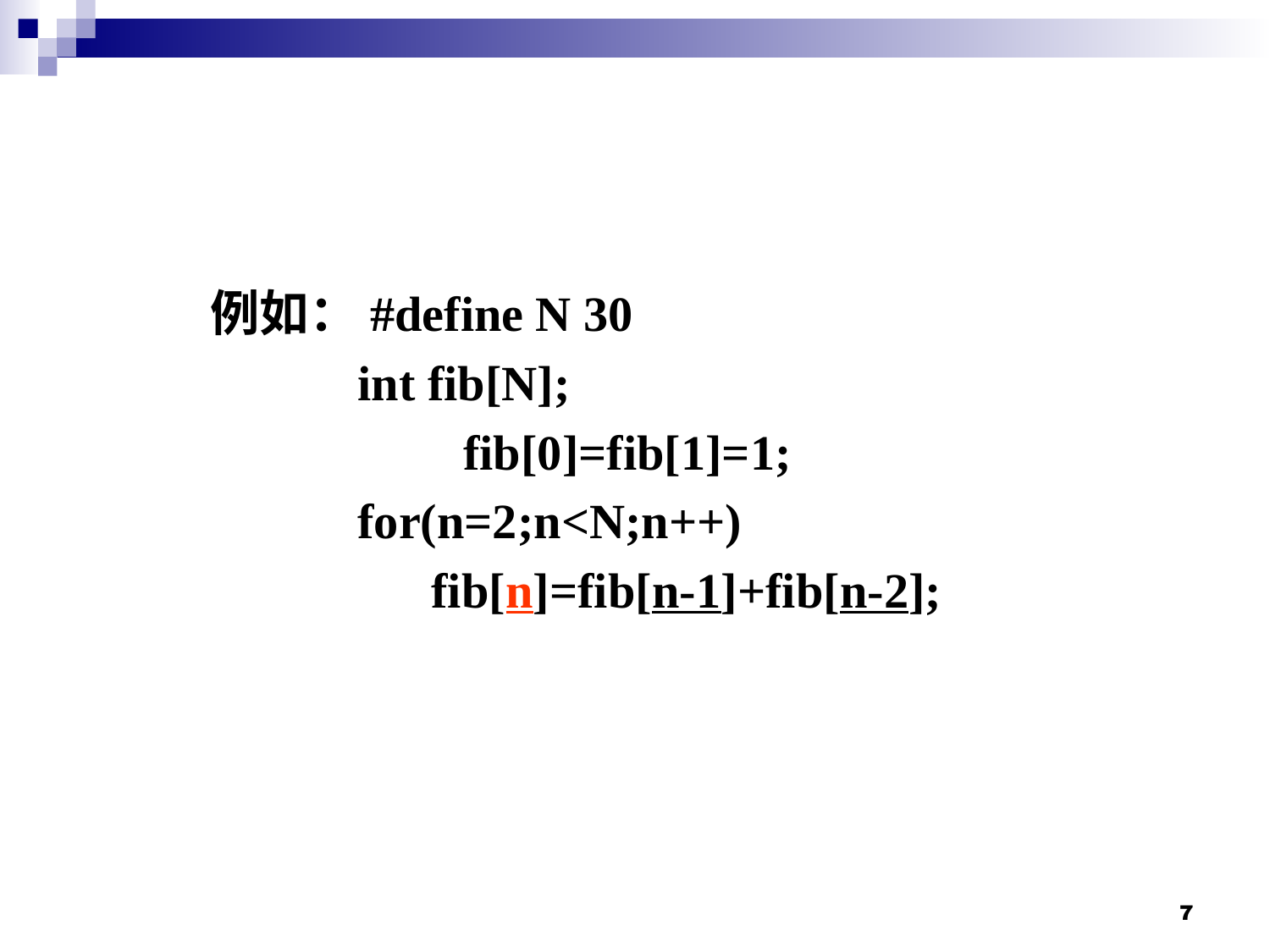

例如：#define N 30
            int fib[N];
		       fib[0]=fib[1]=1;
            for(n=2;n<N;n++)
                  fib[n]=fib[n-1]+fib[n-2];
7